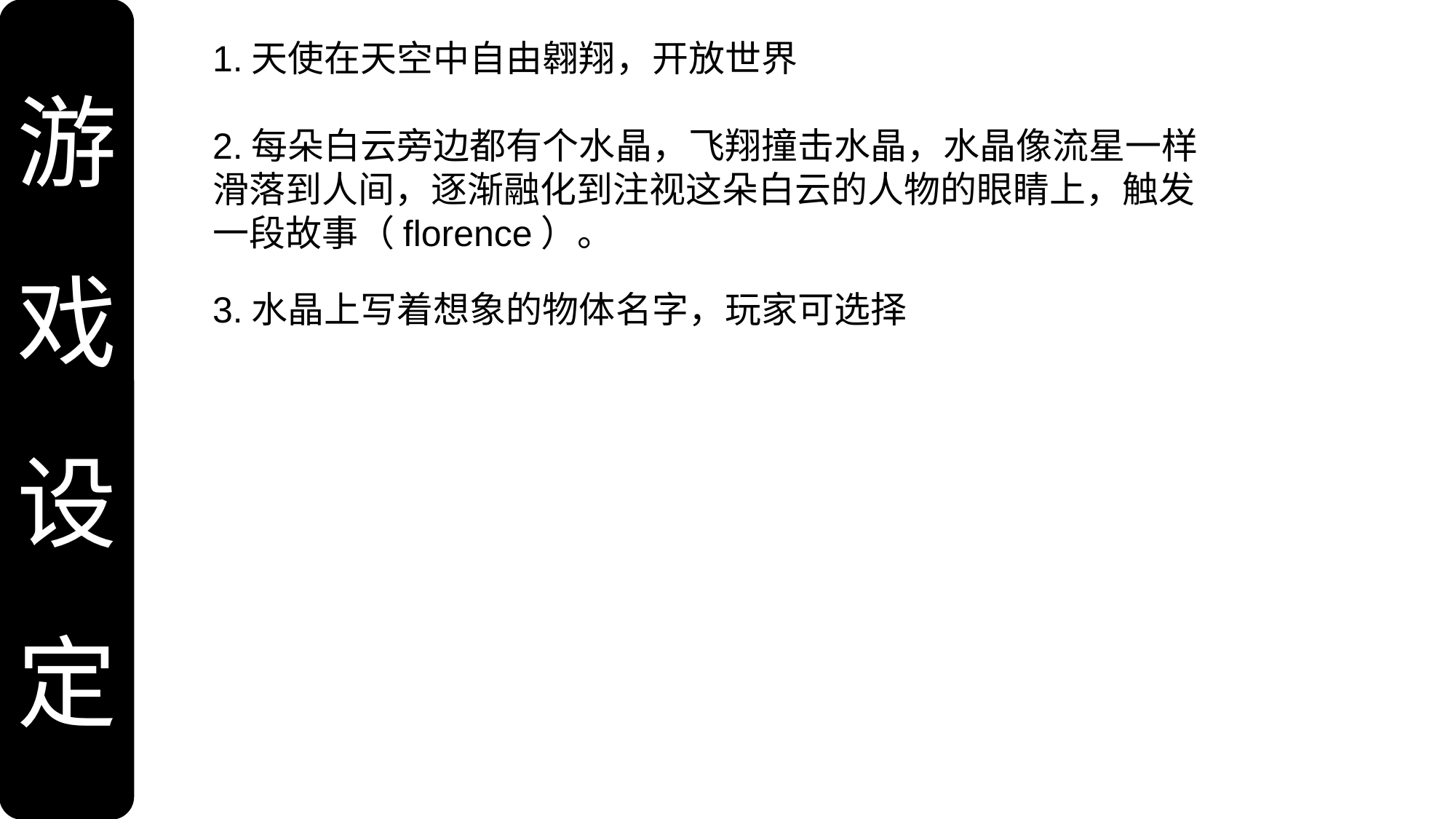

游
戏
设定

1.天使在天空中自由翱翔，开放世界

2.每朵白云旁边都有个水晶，飞翔撞击水晶，水晶像流星一样滑落到人间，逐渐融化到注视这朵白云的人物的眼睛上，触发一段故事（florence）。

3.水晶上写着想象的物体名字，玩家可选择